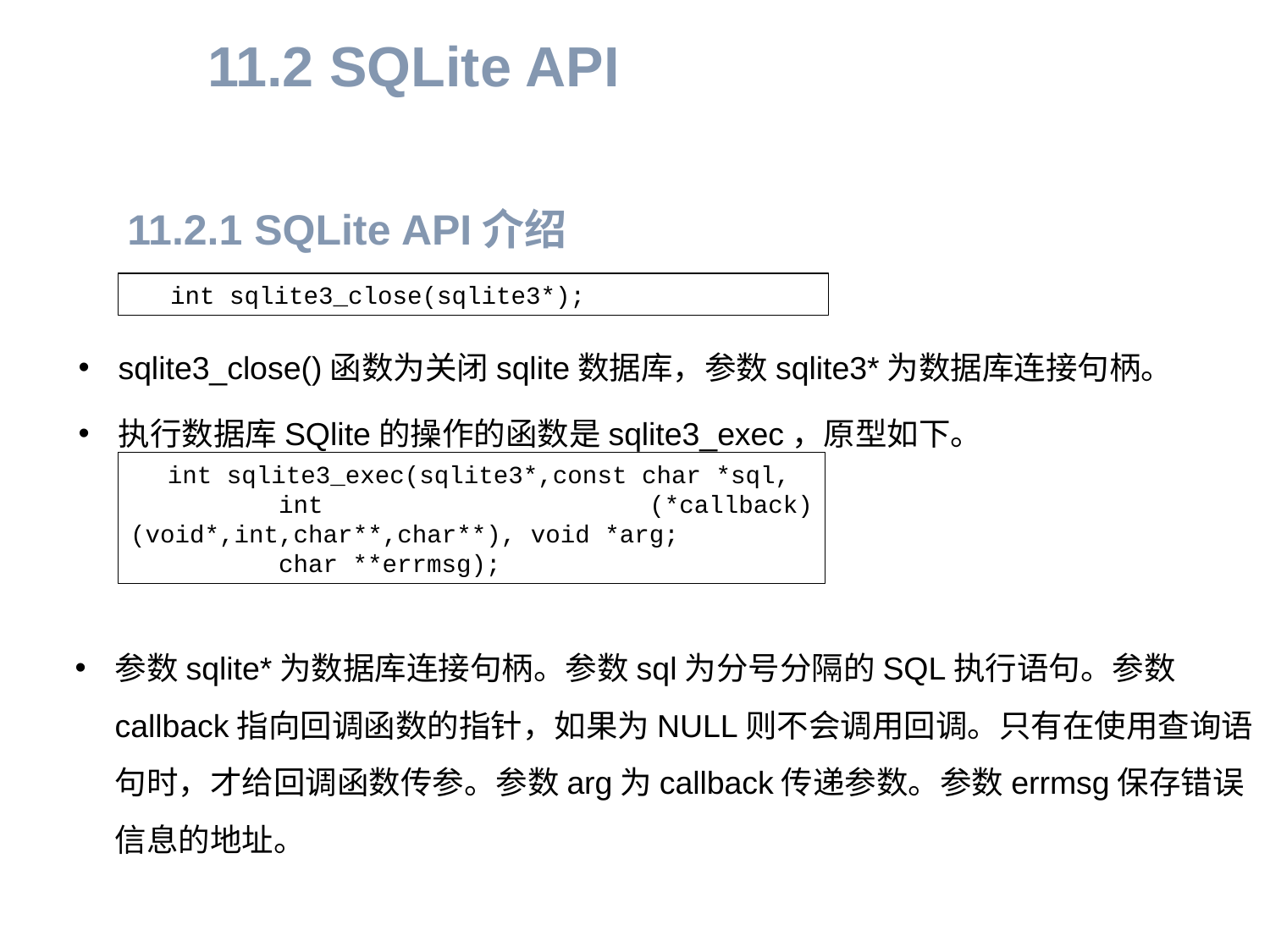

11.2 SQLite API
11.2.1 SQLite API介绍
int sqlite3_close(sqlite3*);
sqlite3_close()函数为关闭sqlite数据库，参数sqlite3*为数据库连接句柄。
执行数据库SQlite的操作的函数是sqlite3_exec，原型如下。
int sqlite3_exec(sqlite3*,const char *sql,
int (*callback)(void*,int,char**,char**), void *arg;
char **errmsg);
参数sqlite*为数据库连接句柄。参数sql为分号分隔的SQL执行语句。参数callback指向回调函数的指针，如果为NULL则不会调用回调。只有在使用查询语句时，才给回调函数传参。参数arg为callback传递参数。参数errmsg保存错误信息的地址。